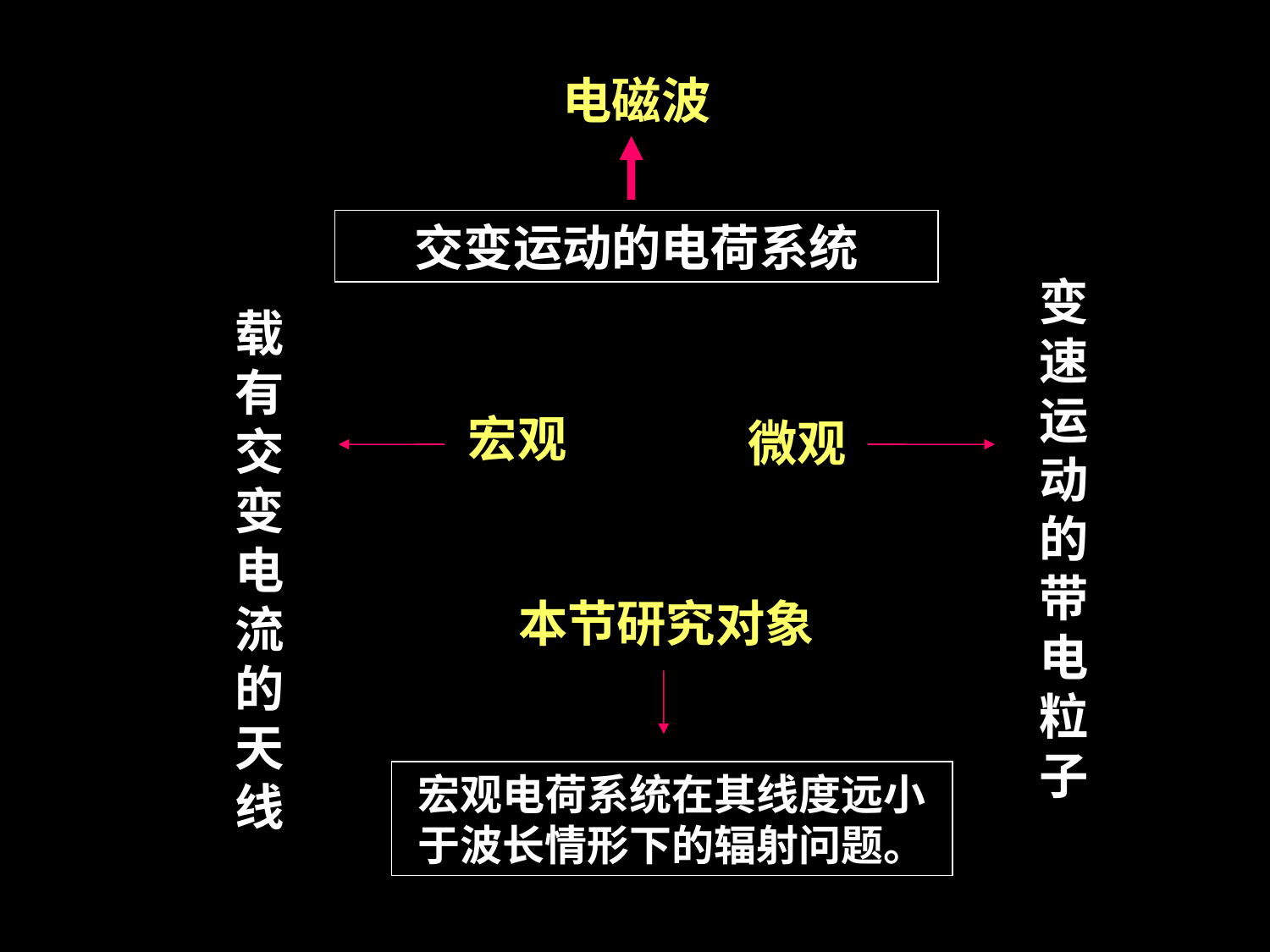

电磁波

交变运动的电荷系统
变速运动的带电粒子
载有交变电流的天线
宏观

微观

本节研究对象

宏观电荷系统在其线度远小于波长情形下的辐射问题。